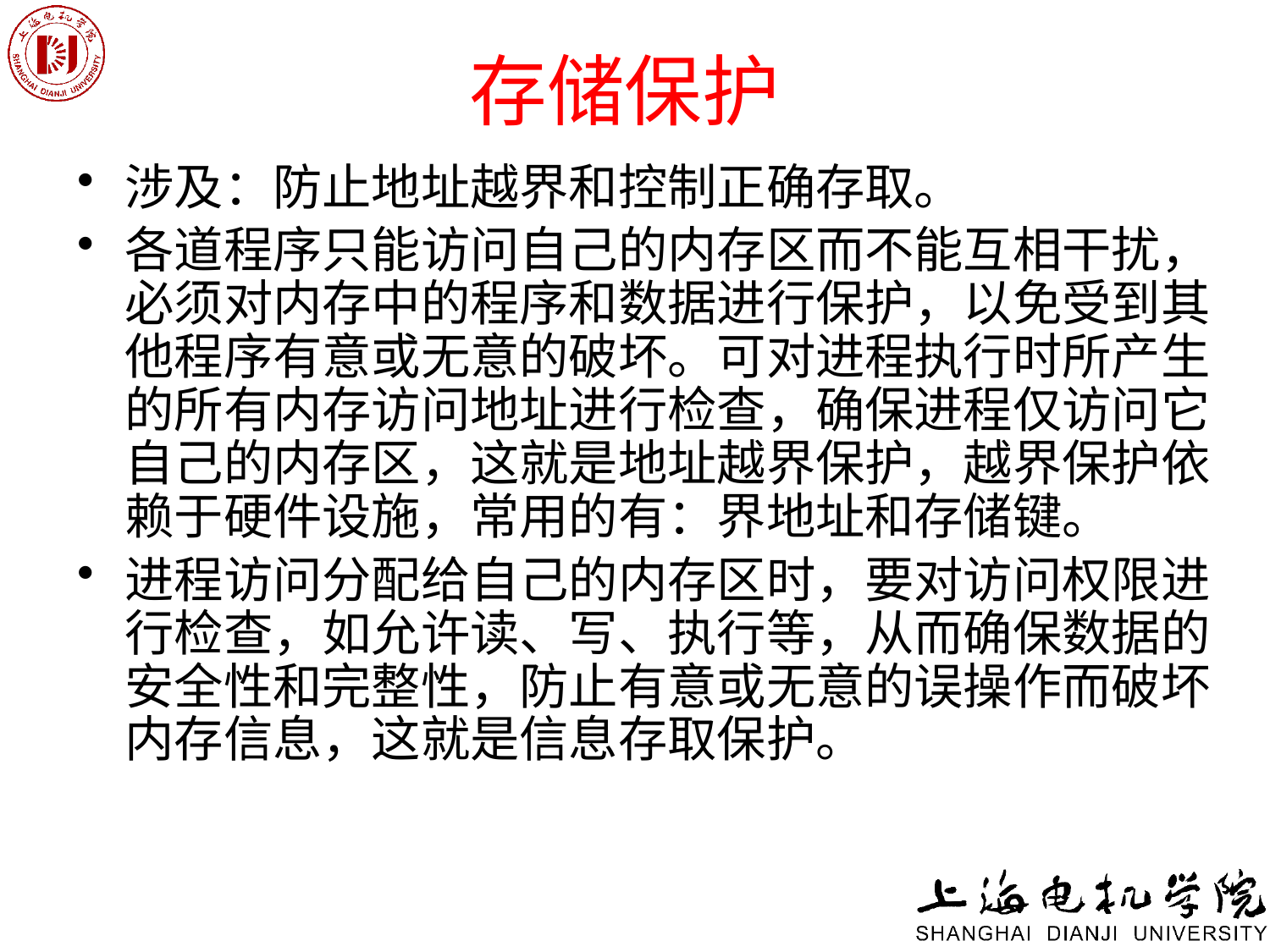

# 存储保护
涉及：防止地址越界和控制正确存取。
各道程序只能访问自己的内存区而不能互相干扰，必须对内存中的程序和数据进行保护，以免受到其他程序有意或无意的破坏。可对进程执行时所产生的所有内存访问地址进行检查，确保进程仅访问它自己的内存区，这就是地址越界保护，越界保护依赖于硬件设施，常用的有：界地址和存储键。
进程访问分配给自己的内存区时，要对访问权限进行检查，如允许读、写、执行等，从而确保数据的安全性和完整性，防止有意或无意的误操作而破坏内存信息，这就是信息存取保护。